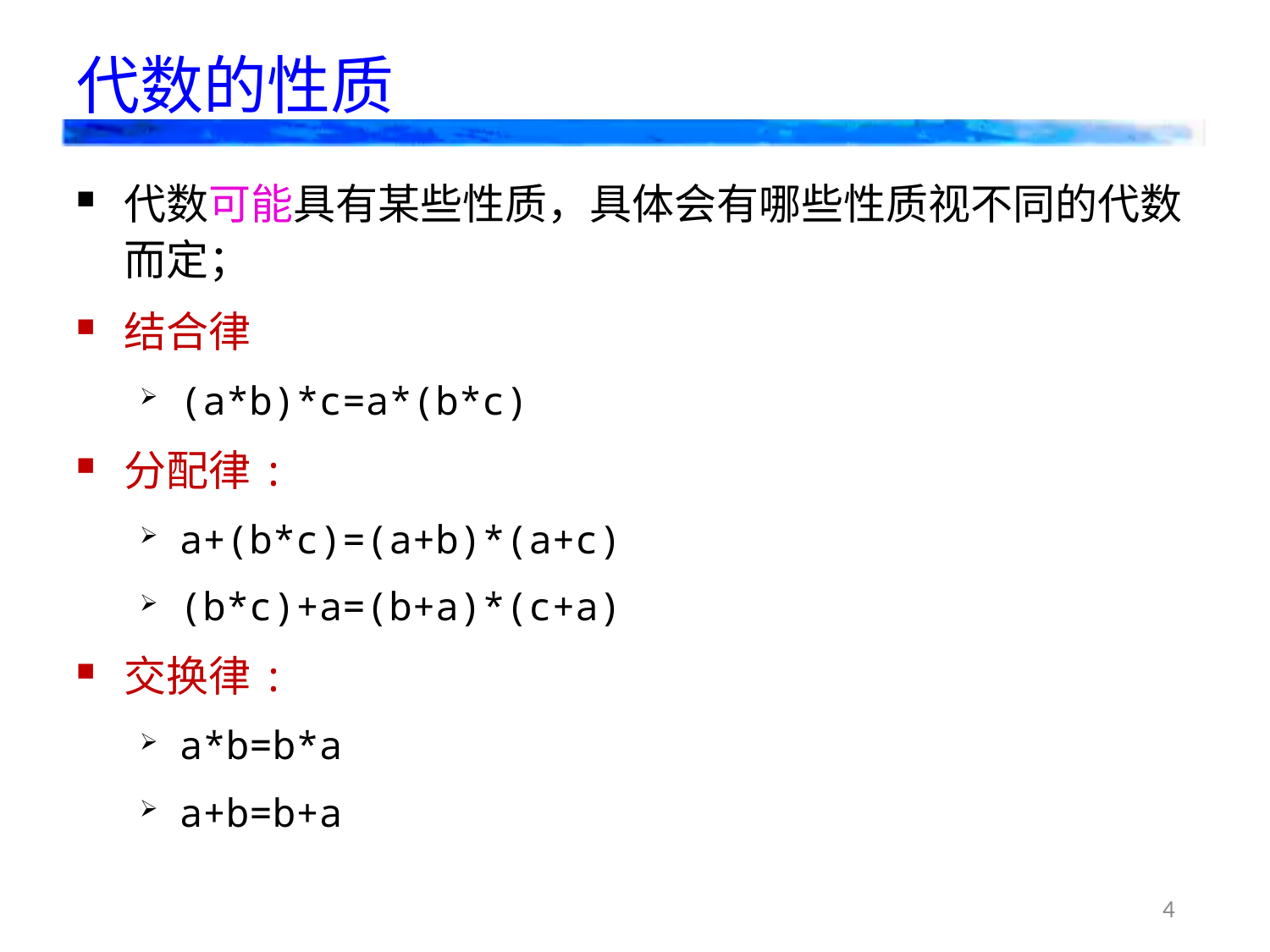

# 代数的性质
代数可能具有某些性质，具体会有哪些性质视不同的代数而定；
结合律
(a*b)*c=a*(b*c)
分配律:
a+(b*c)=(a+b)*(a+c)
(b*c)+a=(b+a)*(c+a)
交换律:
a*b=b*a
a+b=b+a

4